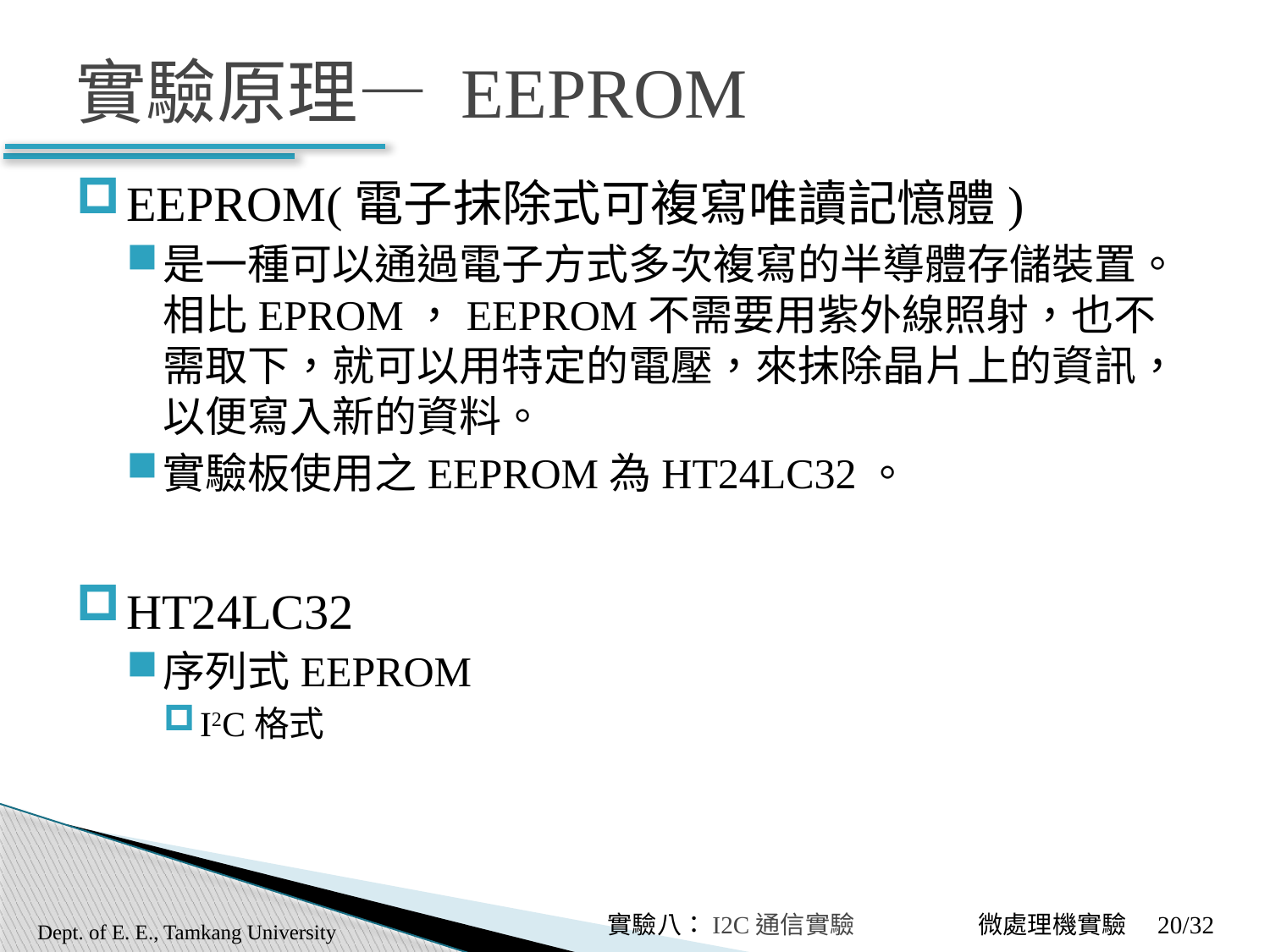

# 實驗原理— EEPROM
EEPROM(電子抹除式可複寫唯讀記憶體)
是一種可以通過電子方式多次複寫的半導體存儲裝置。相比EPROM，EEPROM不需要用紫外線照射，也不需取下，就可以用特定的電壓，來抹除晶片上的資訊，以便寫入新的資料。
實驗板使用之EEPROM為HT24LC32。

HT24LC32
序列式EEPROM
I2C格式